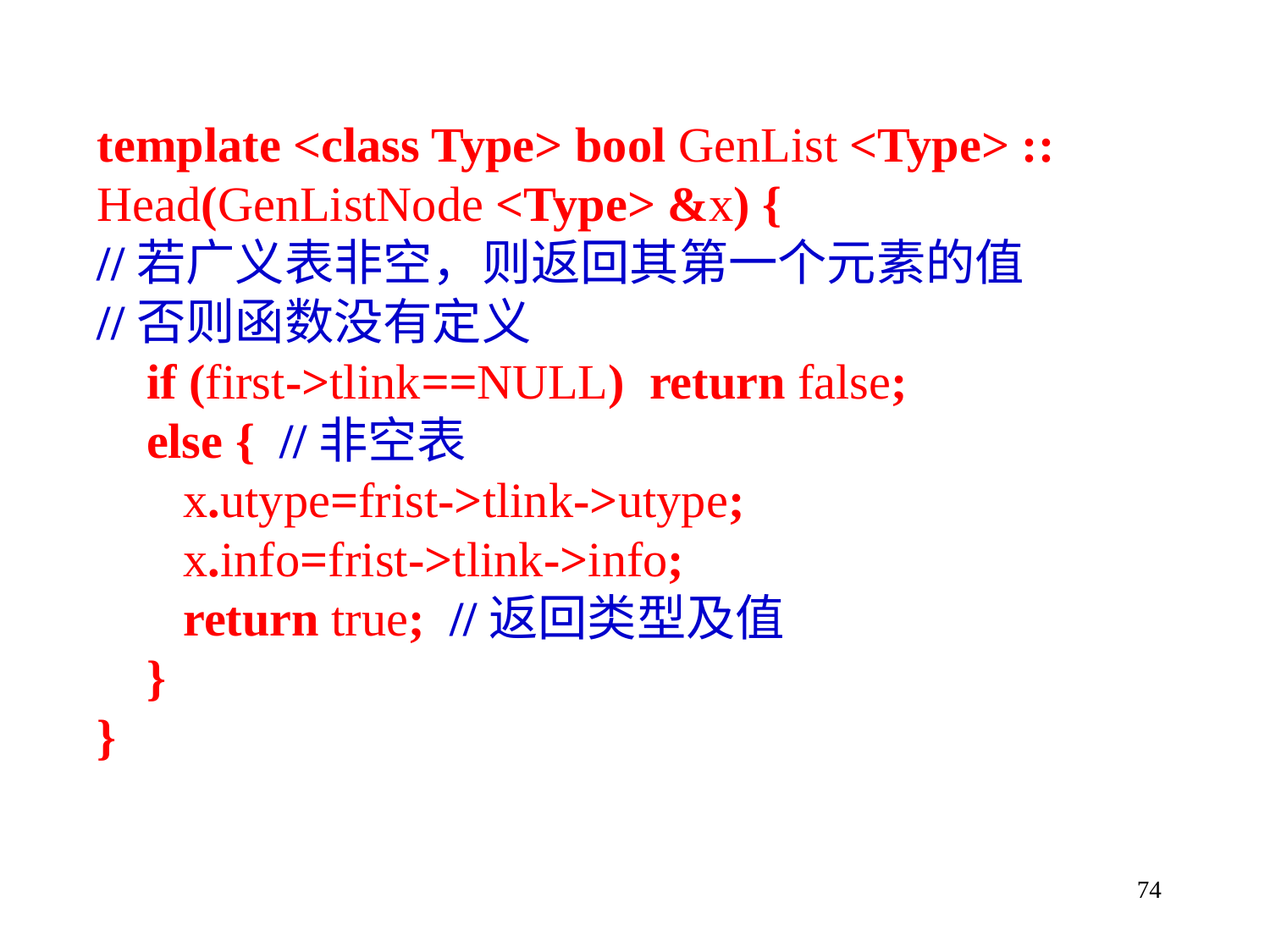

template <class Type> bool GenList <Type> ::
Head(GenListNode <Type> &x) {
//若广义表非空，则返回其第一个元素的值
//否则函数没有定义
    if (first->tlink==NULL)  return false;
    else {  //非空表
       x.utype=frist->tlink->utype;
       x.info=frist->tlink->info;
       return true;  //返回类型及值
    }
}
74